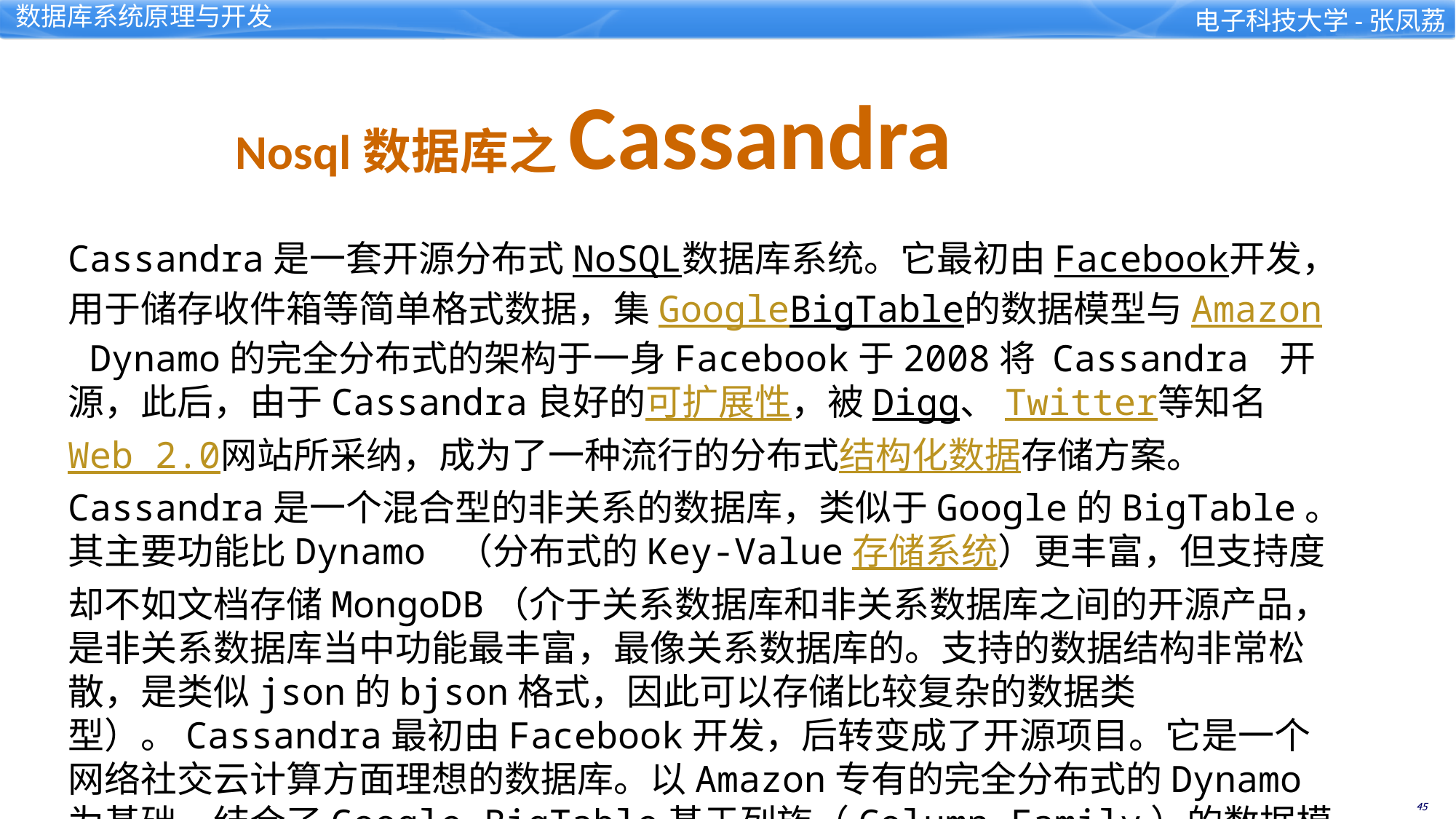

Nosql数据库之Cassandra
Cassandra是一套开源分布式NoSQL数据库系统。它最初由Facebook开发，用于储存收件箱等简单格式数据，集GoogleBigTable的数据模型与Amazon Dynamo的完全分布式的架构于一身Facebook于2008将 Cassandra 开源，此后，由于Cassandra良好的可扩展性，被Digg、Twitter等知名Web 2.0网站所采纳，成为了一种流行的分布式结构化数据存储方案。
Cassandra是一个混合型的非关系的数据库，类似于Google的BigTable。其主要功能比Dynamo （分布式的Key-Value存储系统）更丰富，但支持度却不如文档存储MongoDB（介于关系数据库和非关系数据库之间的开源产品，是非关系数据库当中功能最丰富，最像关系数据库的。支持的数据结构非常松散，是类似json的bjson格式，因此可以存储比较复杂的数据类型）。Cassandra最初由Facebook开发，后转变成了开源项目。它是一个网络社交云计算方面理想的数据库。以Amazon专有的完全分布式的Dynamo为基础，结合了Google BigTable基于列族（Column Family）的数据模型。P2P去中心化的存储。很多方面都可以称之为Dynamo 2.0。